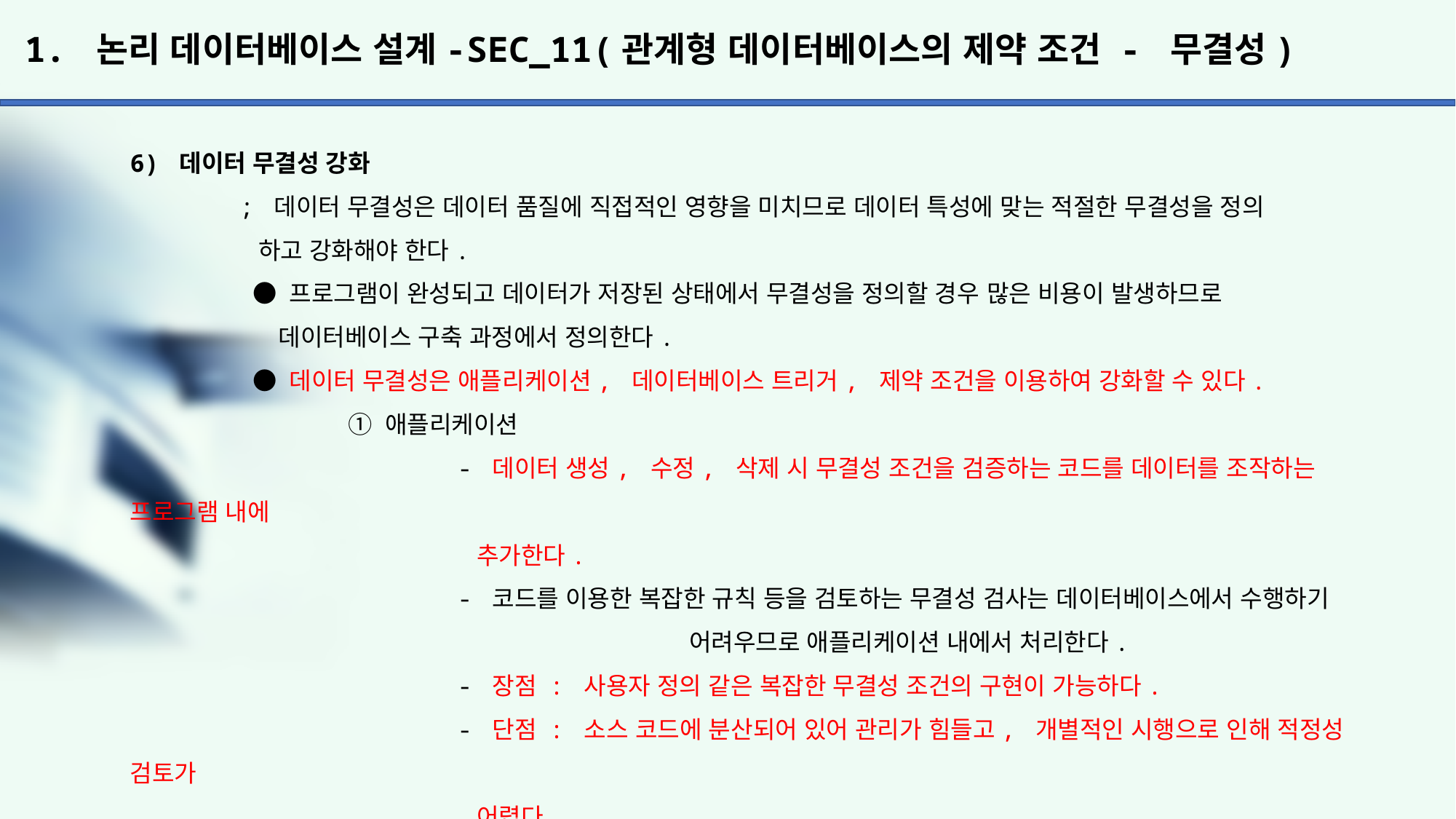

# 1. 논리 데이터베이스 설계-SEC_11(관계형 데이터베이스의 제약 조건 - 무결성)
6) 데이터 무결성 강화
	; 데이터 무결성은 데이터 품질에 직접적인 영향을 미치므로 데이터 특성에 맞는 적절한 무결성을 정의
	  하고 강화해야 한다.
	  ● 프로그램이 완성되고 데이터가 저장된 상태에서 무결성을 정의할 경우 많은 비용이 발생하므로
	     데이터베이스 구축 과정에서 정의한다.
	  ● 데이터 무결성은 애플리케이션, 데이터베이스 트리거, 제약 조건을 이용하여 강화할 수 있다.
		① 애플리케이션
			- 데이터 생성, 수정, 삭제 시 무결성 조건을 검증하는 코드를 데이터를 조작하는 프로그램 내에
			  추가한다.
			- 코드를 이용한 복잡한 규칙 등을 검토하는 무결성 검사는 데이터베이스에서 수행하기 					  어려우므로 애플리케이션 내에서 처리한다.
			- 장점 : 사용자 정의 같은 복잡한 무결성 조건의 구현이 가능하다.
			- 단점 : 소스 코드에 분산되어 있어 관리가 힘들고, 개별적인 시행으로 인해 적정성 검토가
			  어렵다.